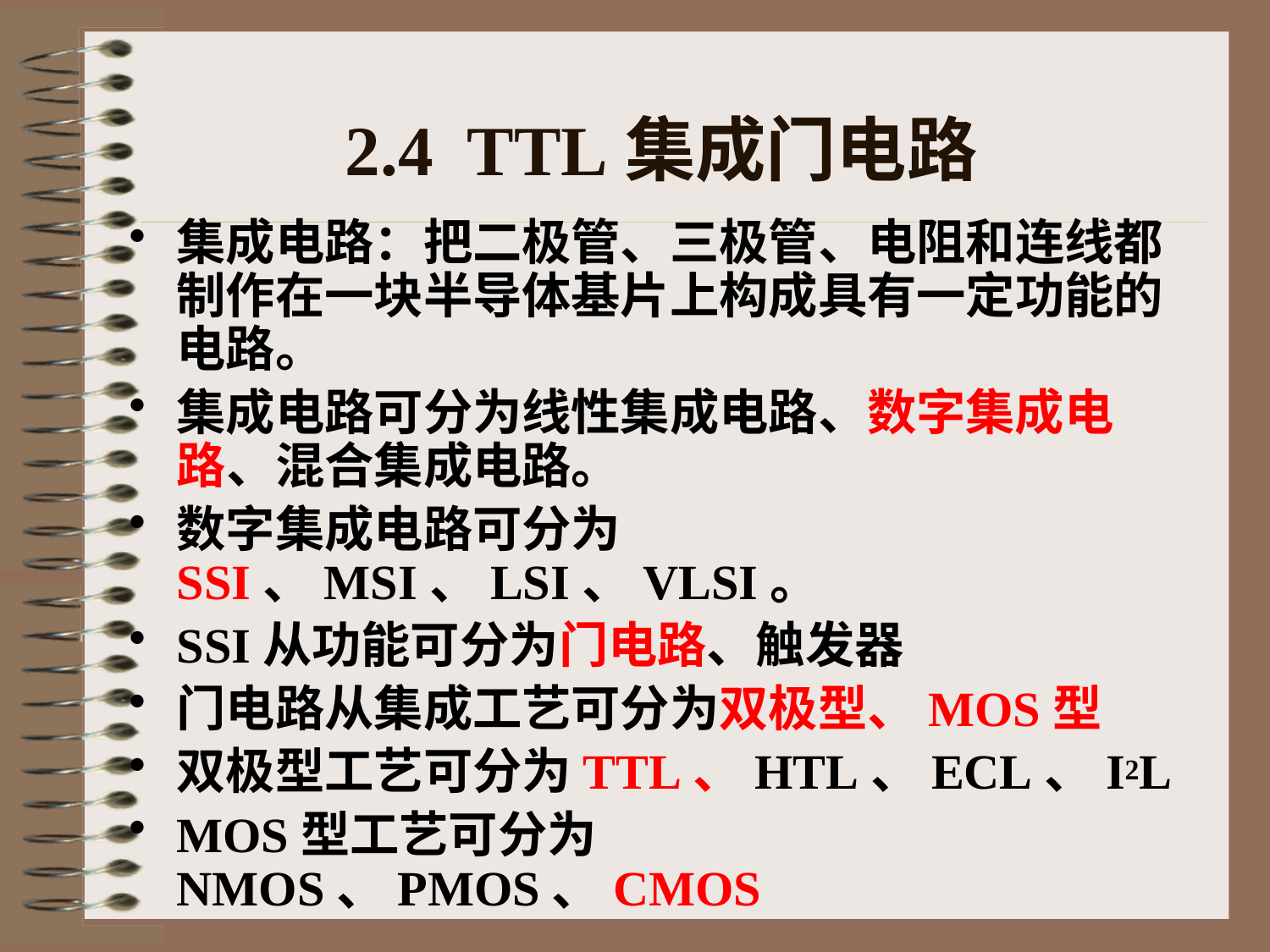

# 2.4  TTL集成门电路
集成电路：把二极管、三极管、电阻和连线都制作在一块半导体基片上构成具有一定功能的电路。
集成电路可分为线性集成电路、数字集成电路、混合集成电路。
数字集成电路可分为SSI、MSI、LSI、VLSI。
SSI从功能可分为门电路、触发器
门电路从集成工艺可分为双极型、MOS型
双极型工艺可分为TTL、HTL、ECL、I2L
MOS型工艺可分为NMOS、PMOS、CMOS